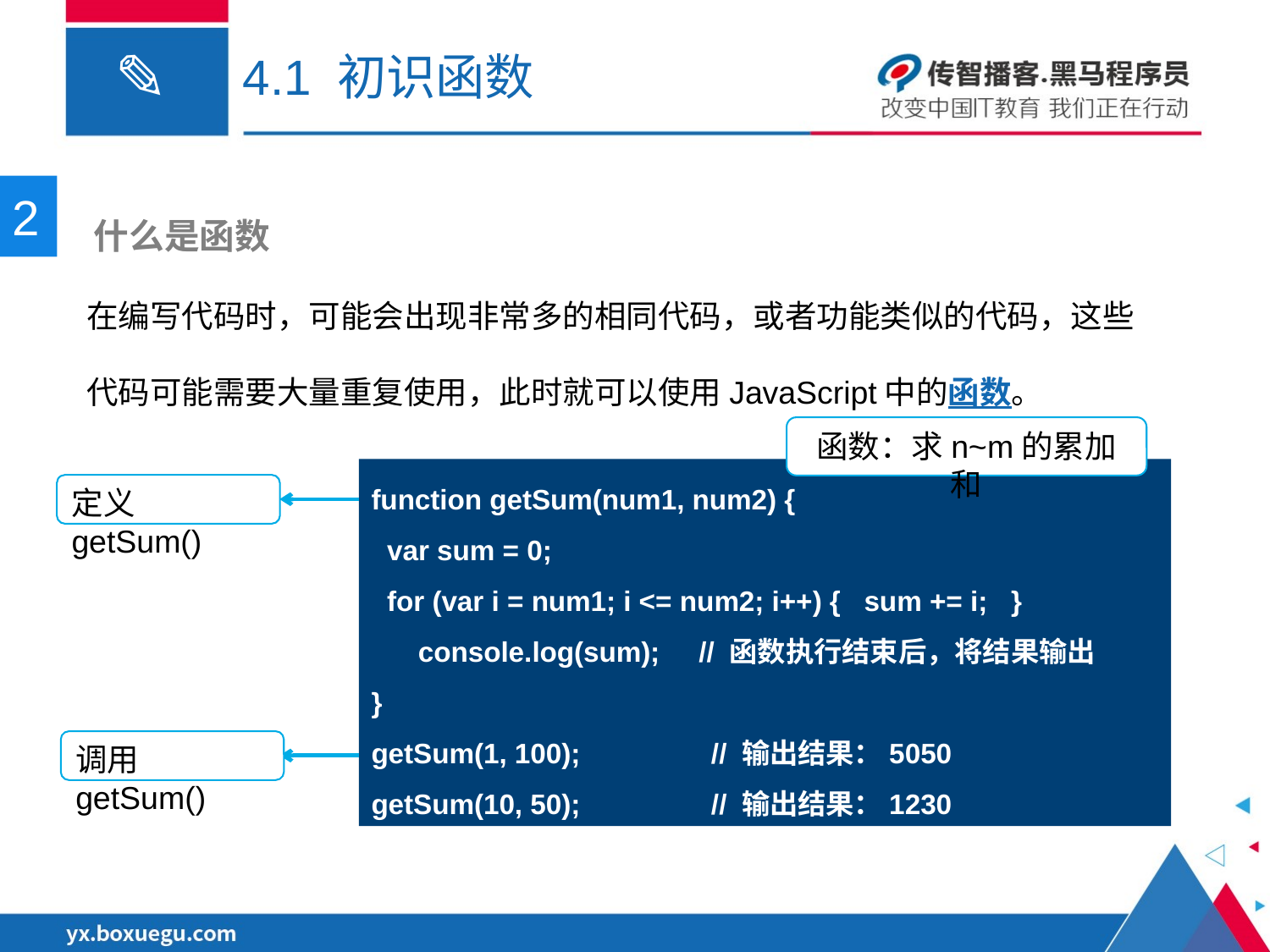

# 4.1 初识函数

2
  什么是函数
在编写代码时，可能会出现非常多的相同代码，或者功能类似的代码，这些代码可能需要大量重复使用，此时就可以使用JavaScript中的函数。
函数：求n~m的累加和
function getSum(num1, num2) {
  var sum = 0;
  for (var i = num1; i <= num2; i++) {   sum += i;   }
      console.log(sum);     // 函数执行结束后，将结果输出
}
getSum(1, 100);	           // 输出结果：5050
getSum(10, 50);	           // 输出结果：1230
定义getSum()
调用getSum()